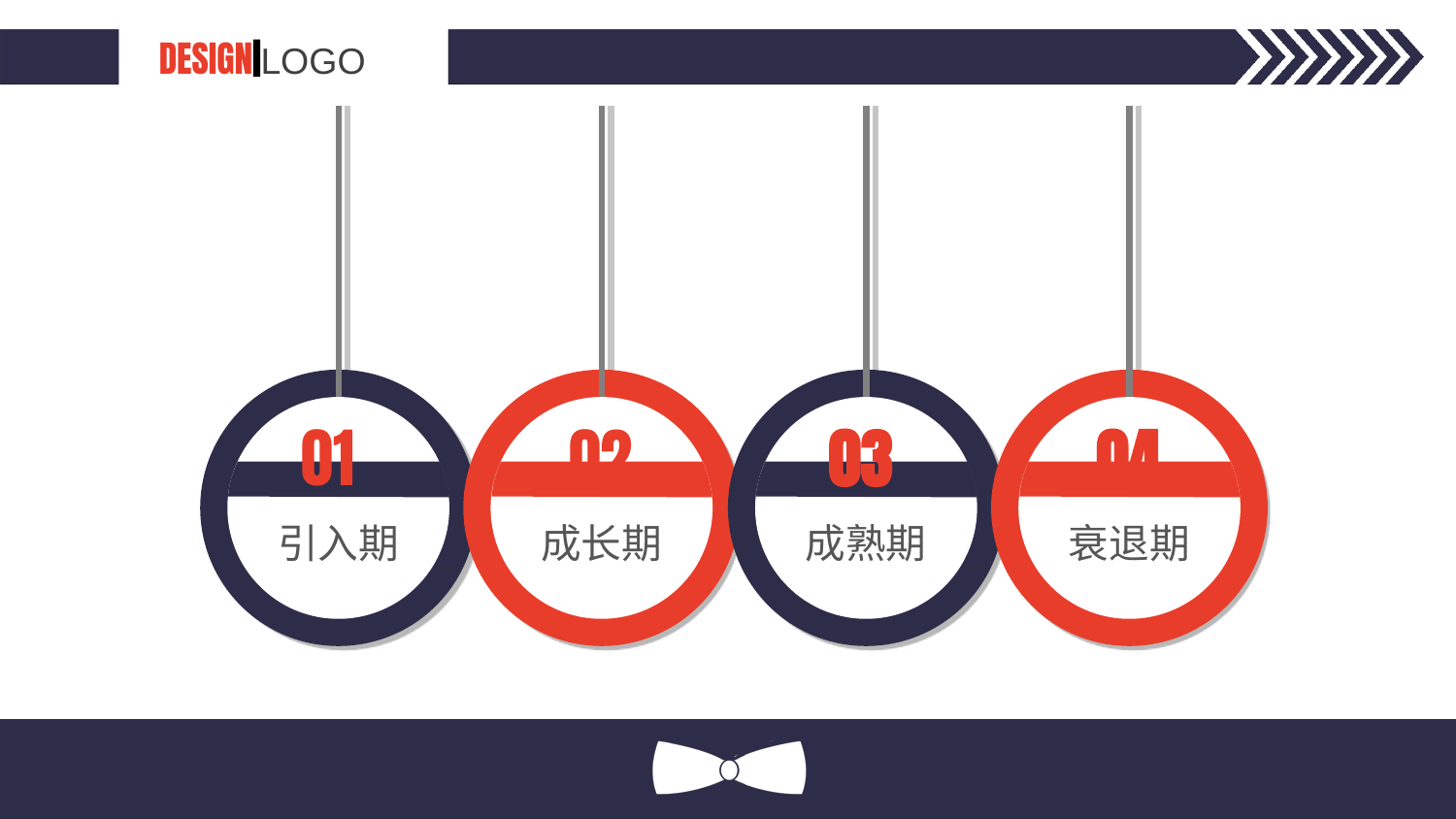

DESIGN|LOGO

01
引入期

02
成长期

03
成熟期

04
衰退期